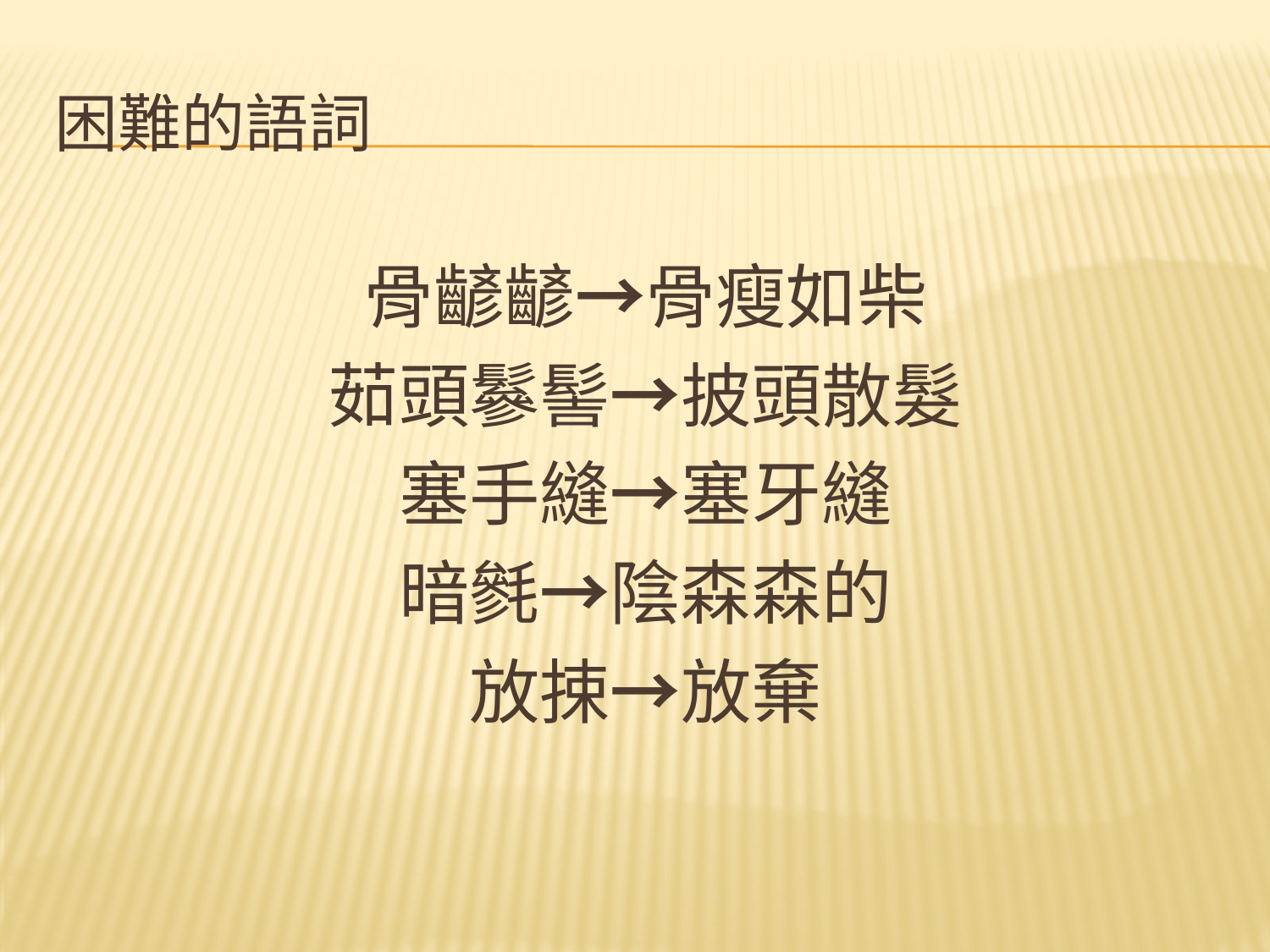

# 困難的語詞
骨齴齴→骨瘦如柴
茹頭鬖髻→披頭散髮
塞手縫→塞牙縫
暗毿→陰森森的
放捒→放棄